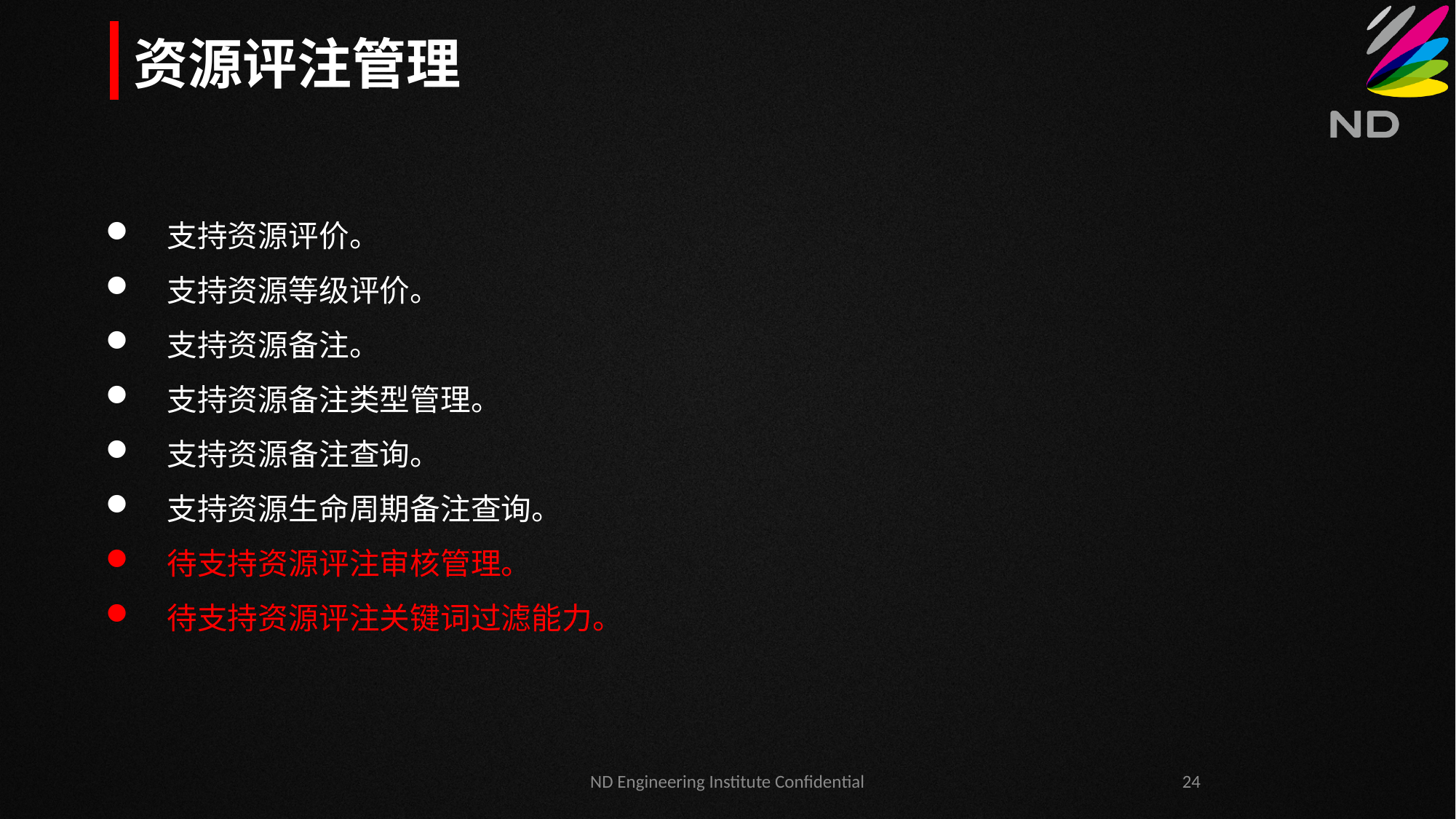

资源评注管理
支持资源评价。
支持资源等级评价。
支持资源备注。
支持资源备注类型管理。
支持资源备注查询。
支持资源生命周期备注查询。
待支持资源评注审核管理。
待支持资源评注关键词过滤能力。
ND Engineering Institute Confidential
24